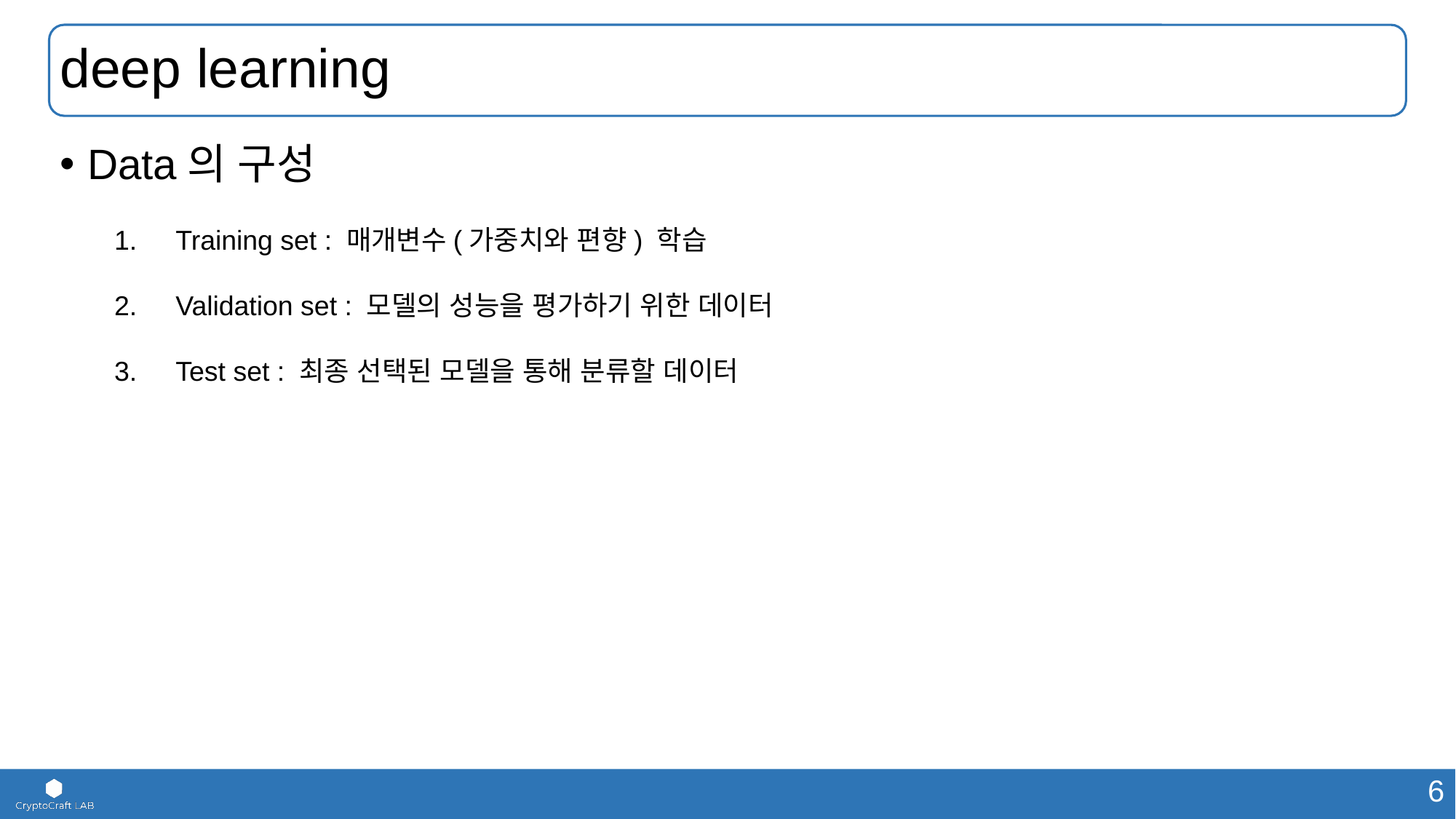

# deep learning
Data의 구성

Training set : 매개변수(가중치와 편향) 학습

Validation set : 모델의 성능을 평가하기 위한 데이터

Test set : 최종 선택된 모델을 통해 분류할 데이터